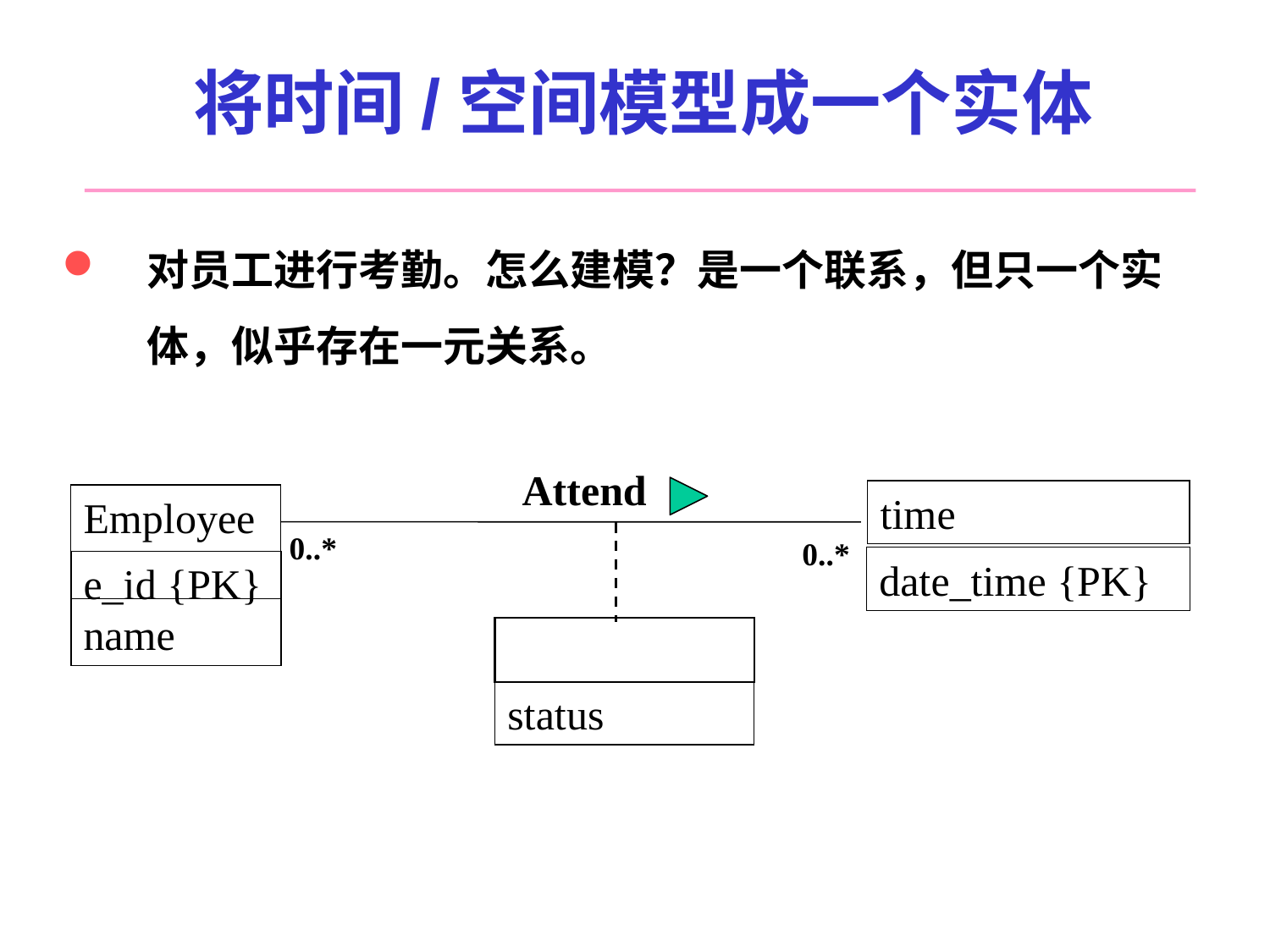

# 将时间/空间模型成一个实体
对员工进行考勤。怎么建模？是一个联系，但只一个实体，似乎存在一元关系。
Attend

Employee
0..*

0..*
e_id {PK}
name
time
date_time {PK}

status